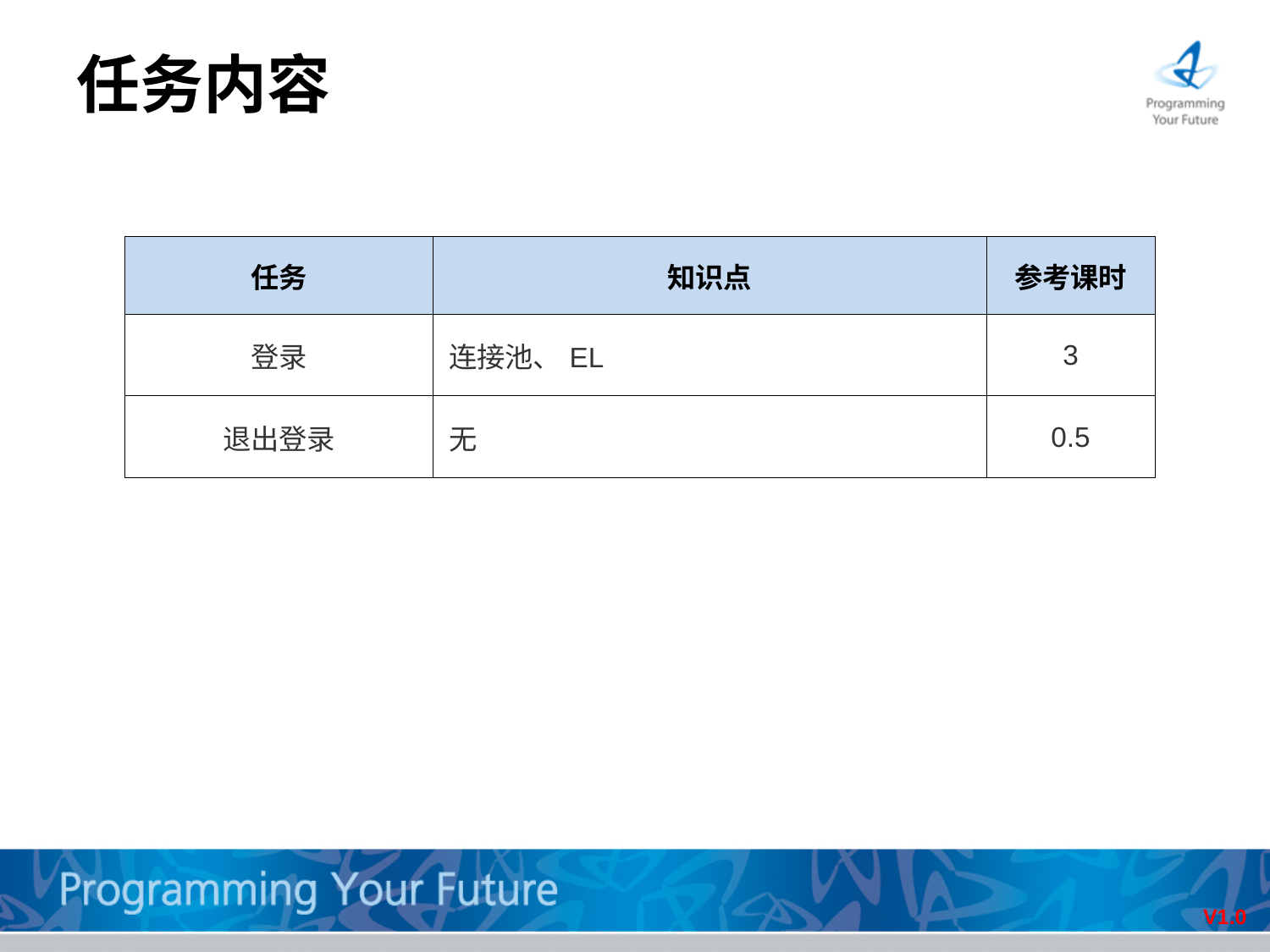

# 任务内容
| 任务 | 知识点 | 参考课时 |
| --- | --- | --- |
| 登录 | 连接池、EL | 3 |
| 退出登录 | 无 | 0.5 |